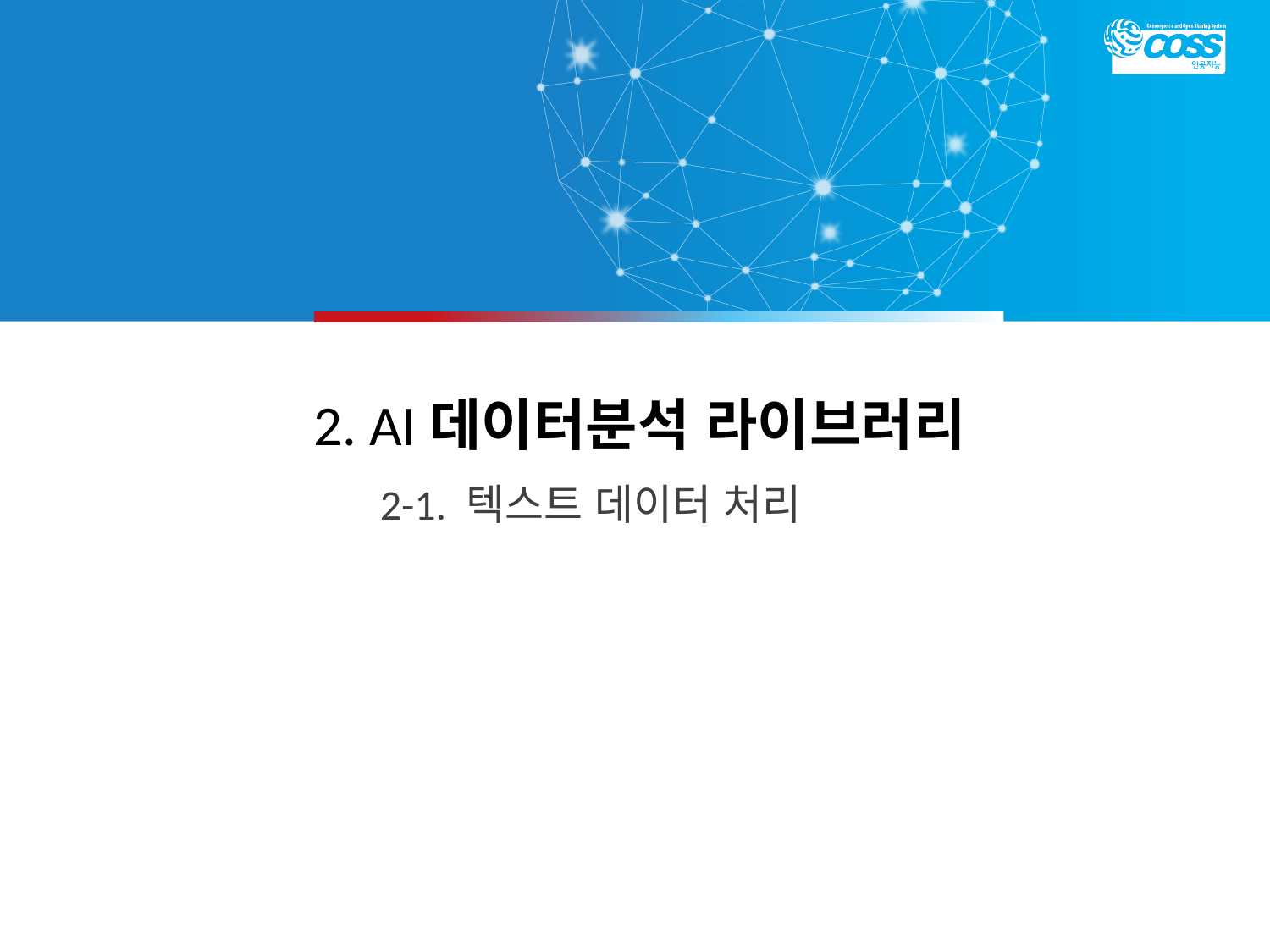

# 2. AI데이터분석 라이브러리
2-1. 텍스트 데이터 처리